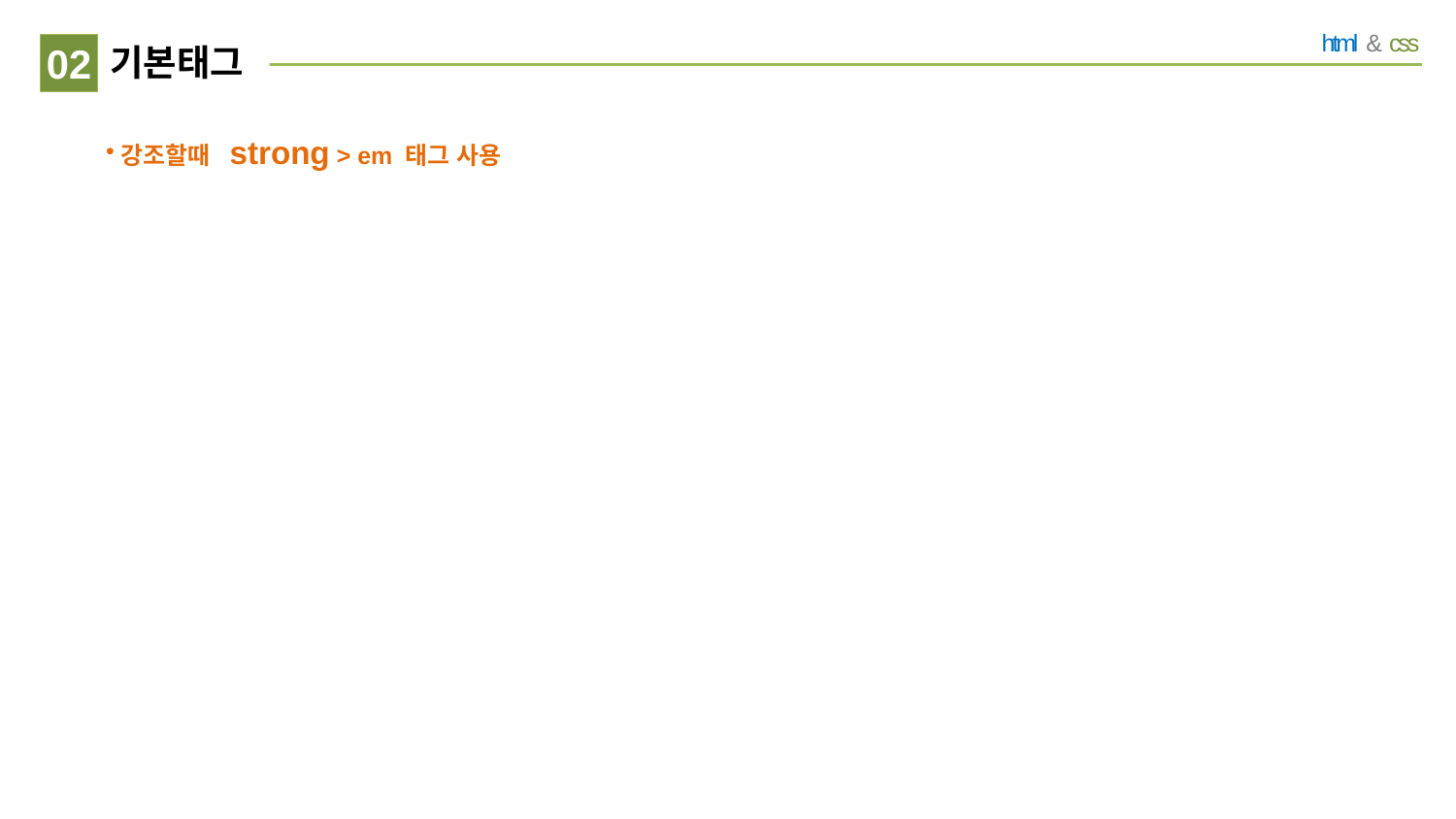

02
# 기본태그
강조할때  strong > em 태그 사용